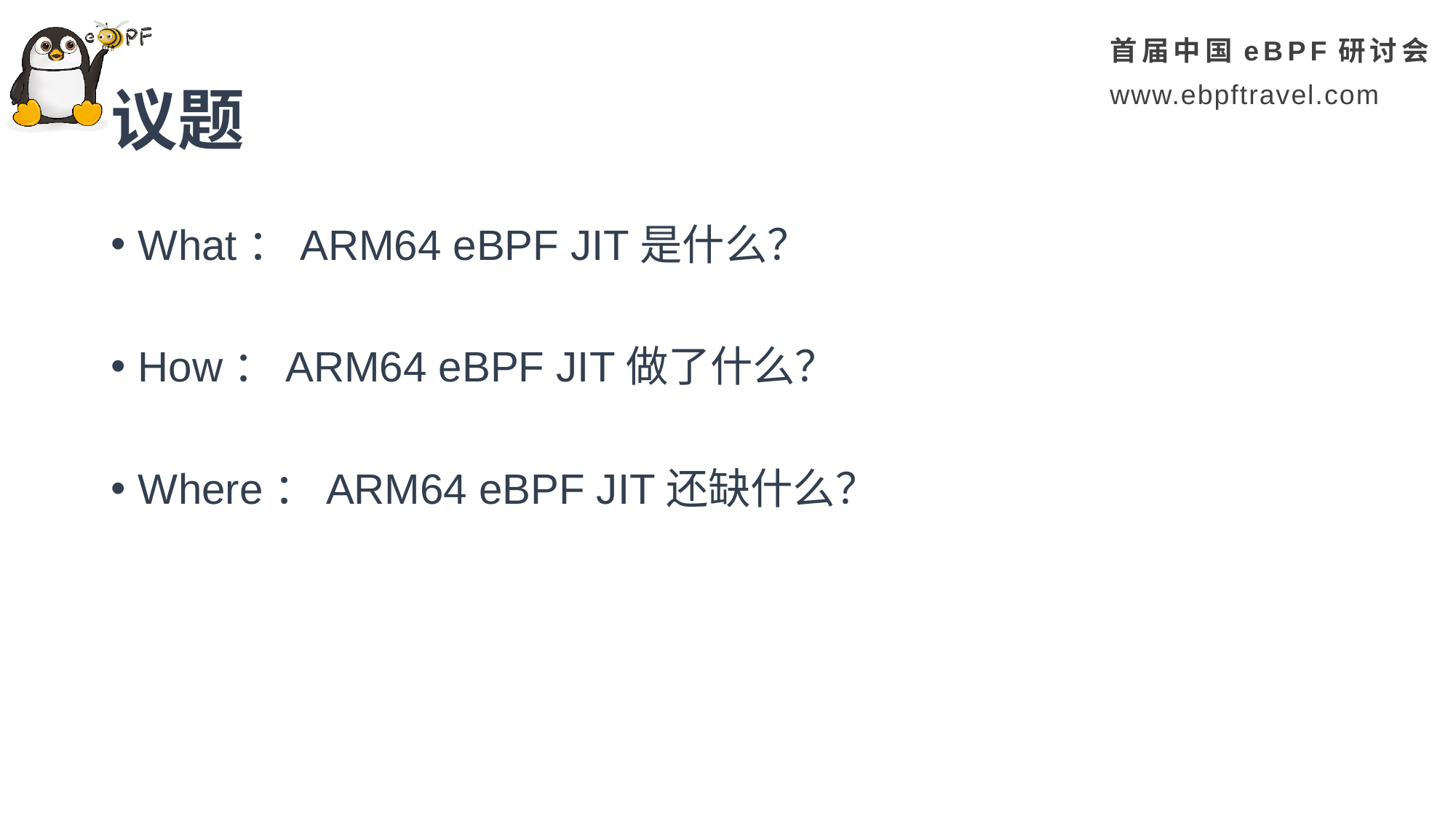

# 议题
What：ARM64 eBPF JIT是什么？

How：ARM64 eBPF JIT做了什么？

Where：ARM64 eBPF JIT还缺什么？